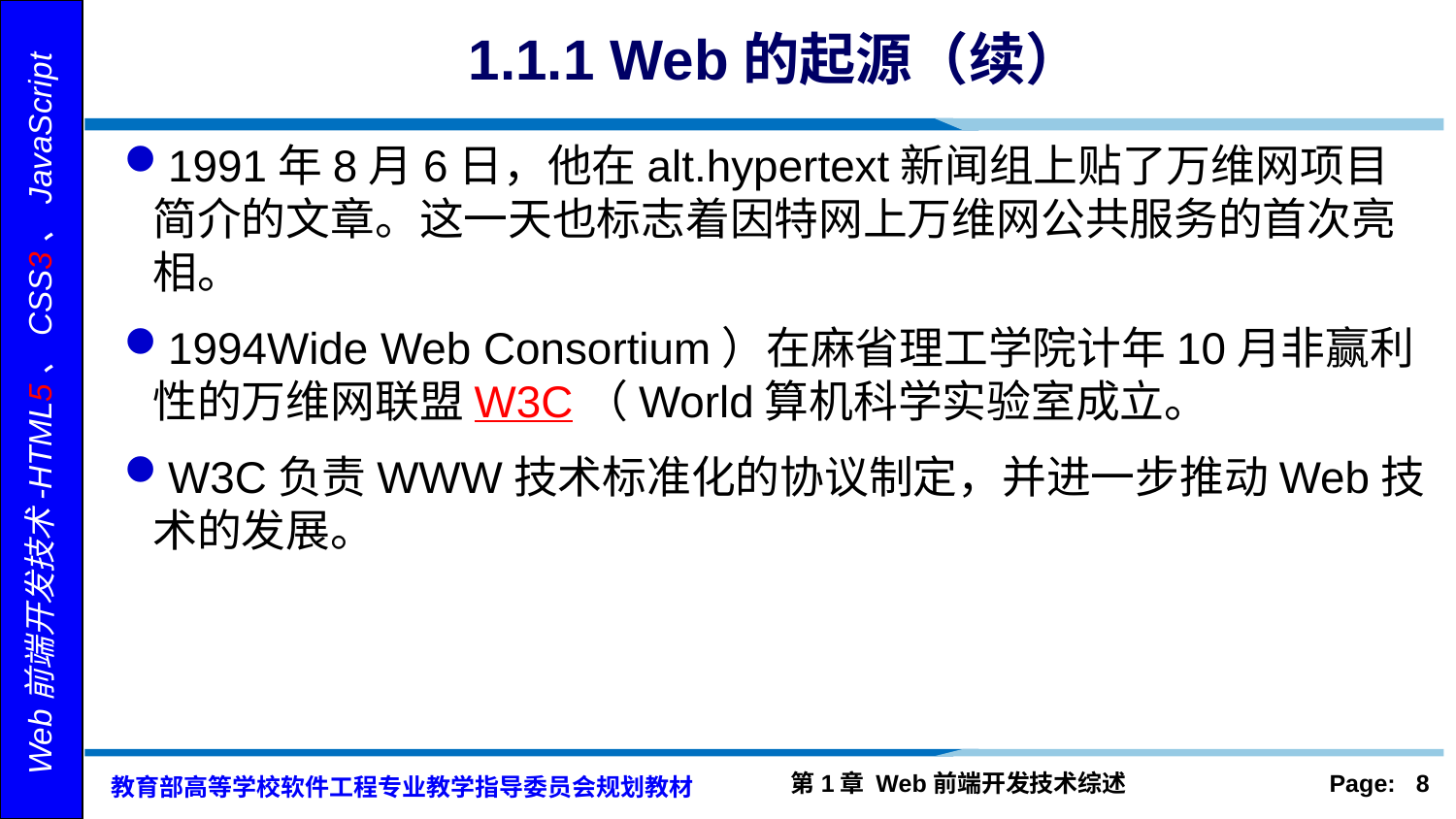

# 1.1.1 Web的起源（续）
1991年8月6日，他在alt.hypertext新闻组上贴了万维网项目简介的文章。这一天也标志着因特网上万维网公共服务的首次亮相。
1994Wide Web Consortium）在麻省理工学院计年10月非赢利性的万维网联盟W3C（World算机科学实验室成立。
W3C负责WWW技术标准化的协议制定，并进一步推动Web技术的发展。